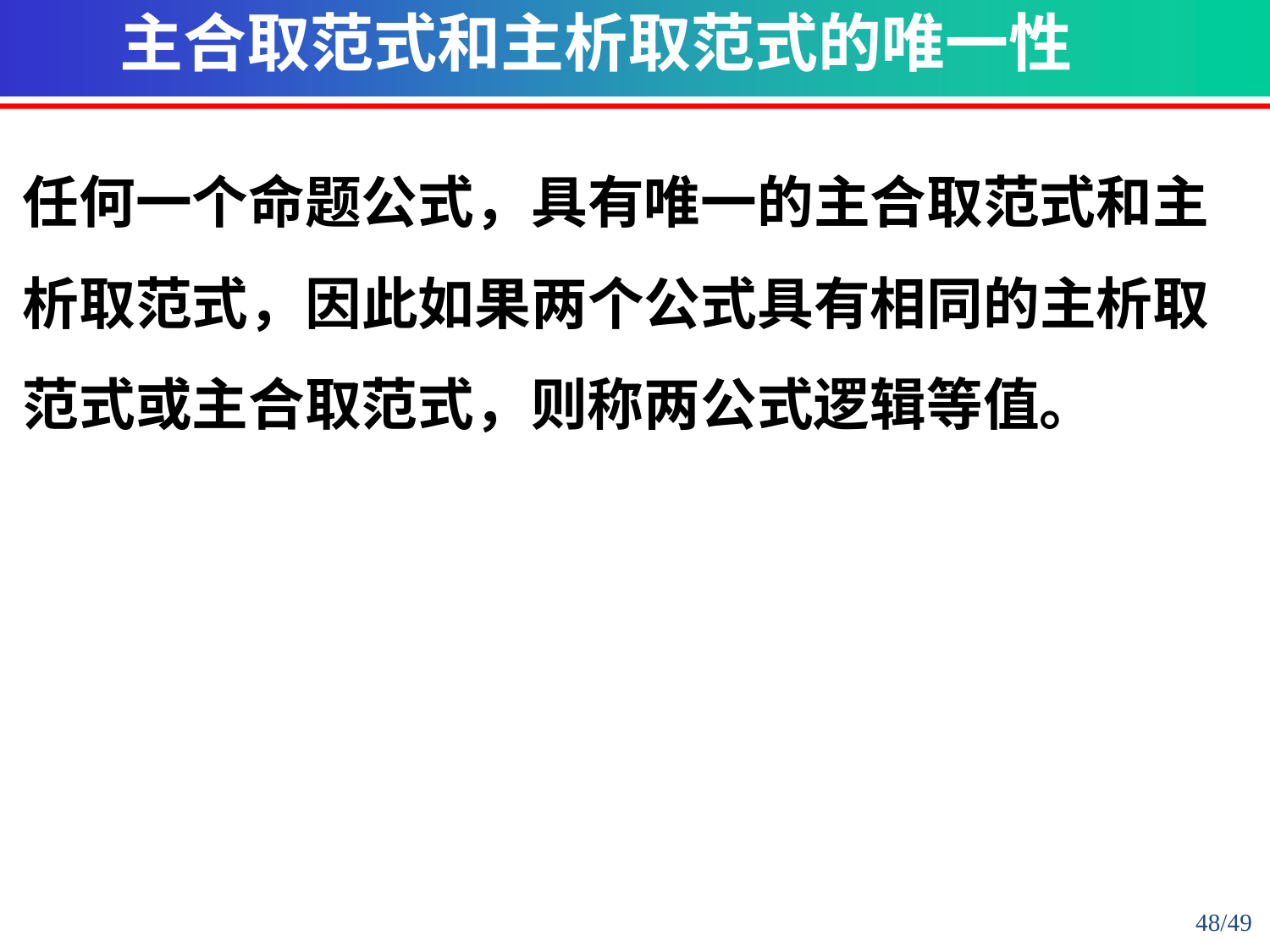

主合取范式和主析取范式的唯一性

任何一个命题公式，具有唯一的主合取范式和主析取范式，因此如果两个公式具有相同的主析取范式或主合取范式，则称两公式逻辑等值。

48/49